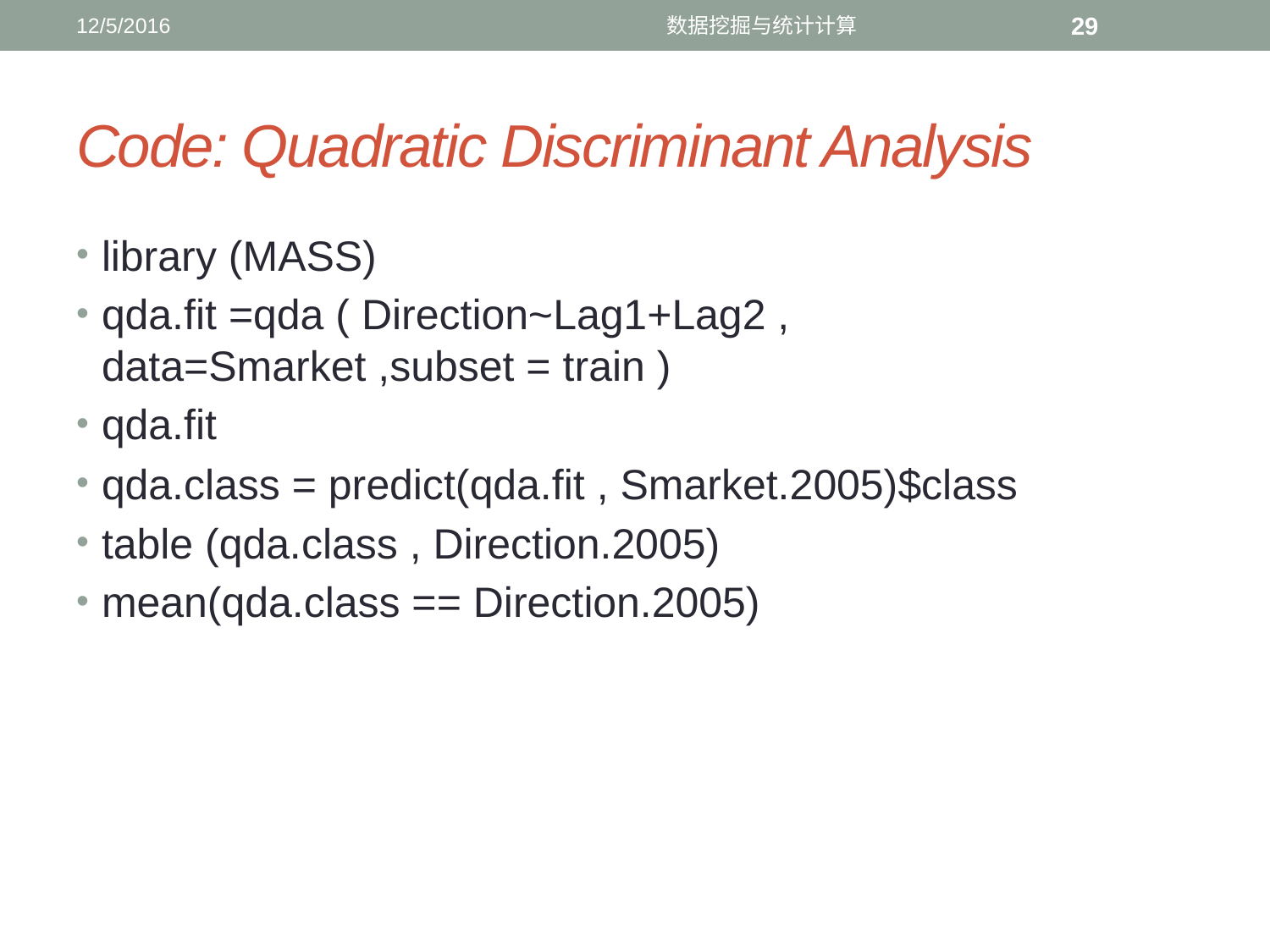

12/5/2016
数据挖掘与统计计算
29
# Code: Quadratic Discriminant Analysis
library (MASS)
qda.fit =qda ( Direction~Lag1+Lag2 , data=Smarket ,subset = train )
qda.fit
qda.class = predict(qda.fit , Smarket.2005)$class
table (qda.class , Direction.2005)
mean(qda.class == Direction.2005)